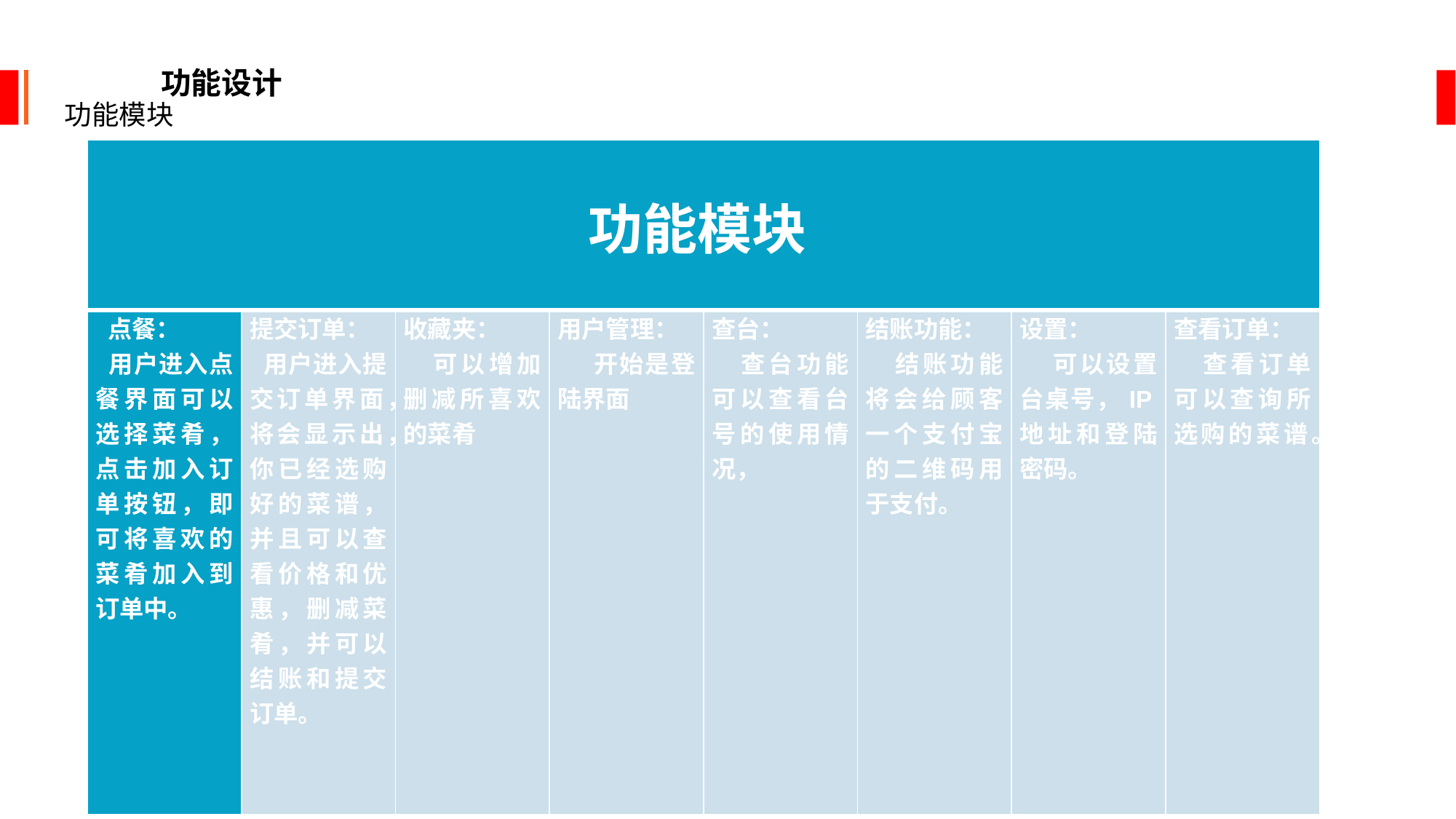

功能设计

功能模块
| 功能模块 |  |  |  |  |  |  |  |
| --- | --- | --- | --- | --- | --- | --- | --- |
| 点餐：  用户进入点餐界面可以选择菜肴，点击加入订单按钮，即可将喜欢的菜肴加入到订单中。 | 提交订单： 用户进入提交订单界面，将会显示出，你已经选购好的菜谱，并且可以查看价格和优惠，删减菜肴，并可以结账和提交订单。 | 收藏夹： 可以增加删减所喜欢的菜肴 | 用户管理： 开始是登陆界面 | 查台： 查台功能可以查看台号的使用情况， | 结账功能： 结账功能将会给顾客一个支付宝的二维码用于支付。 | 设置： 可以设置台桌号，IP地址和登陆密码。 | 查看订单： 查看订单可以查询所选购的菜谱。 |